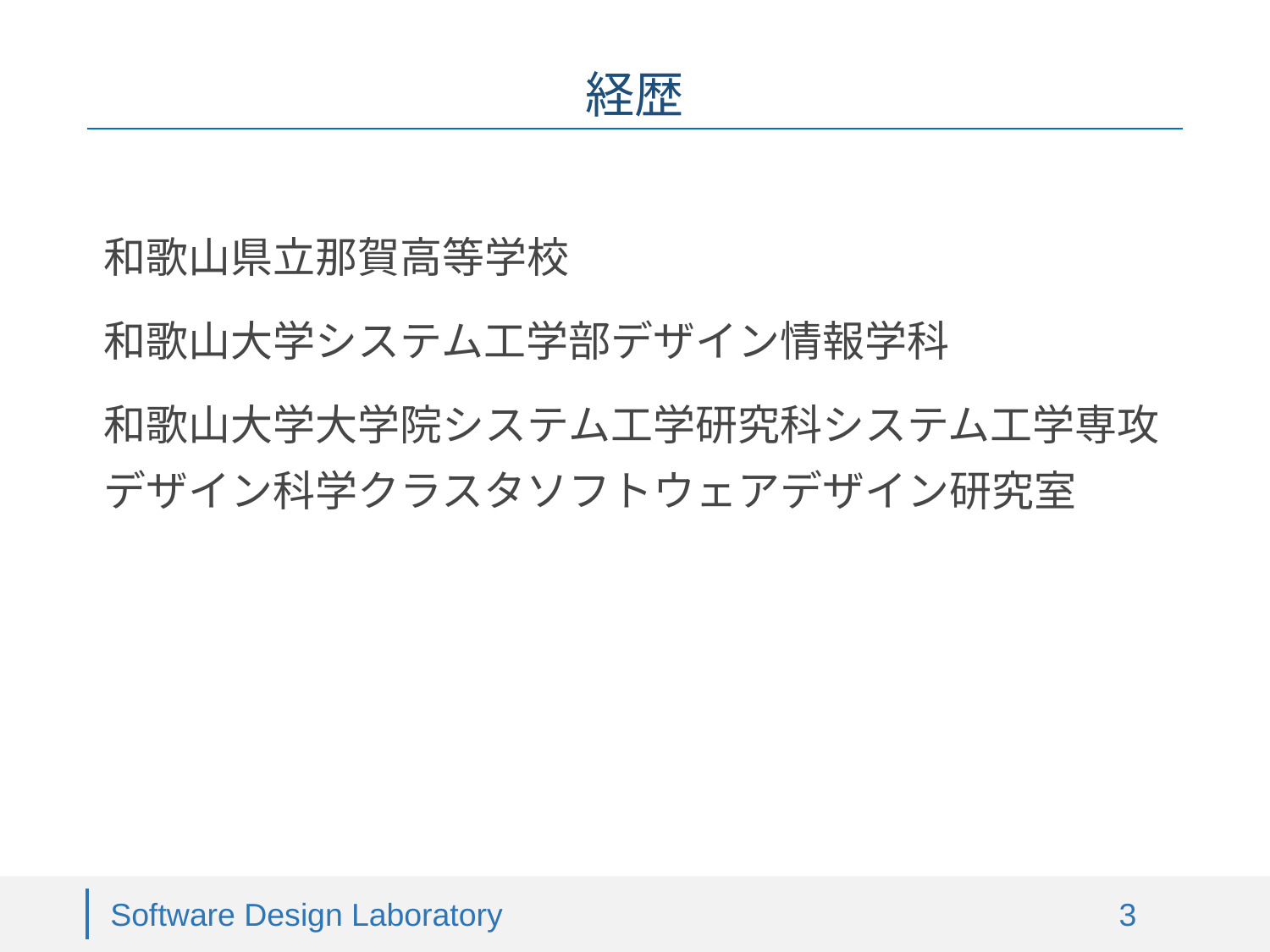

# 経歴
和歌山県立那賀高等学校
和歌山大学システム工学部デザイン情報学科
和歌山大学大学院システム工学研究科システム工学専攻デザイン科学クラスタソフトウェアデザイン研究室